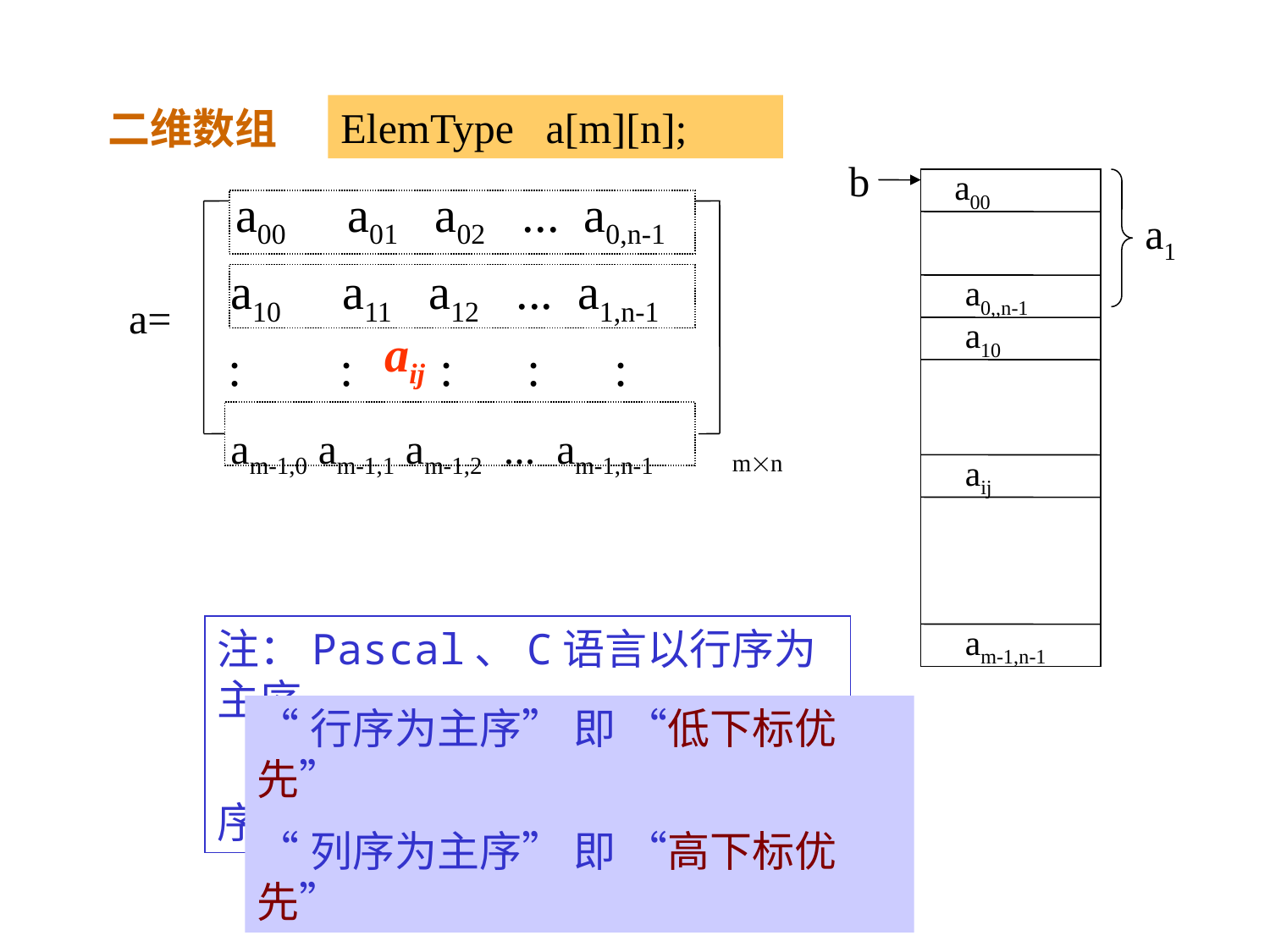

# 二维数组
ElemType   a[m][n];
b
a00

a1

a0,,n-1

a10

aij

am-1,n-1

         a00     a01   a02   ...  a0,n-1
          a10     a11   a12   ...  a1,n-1
                :        :       :      :      :
          am-1,0 am-1,1 am-1,2  ...  am-1,n-1

a=
aij

m×n

注：Pascal、C语言以行序为主序
    Fortran 语言以列序为主序
“行序为主序” 即 “低下标优先”
“列序为主序” 即 “高下标优先”
7